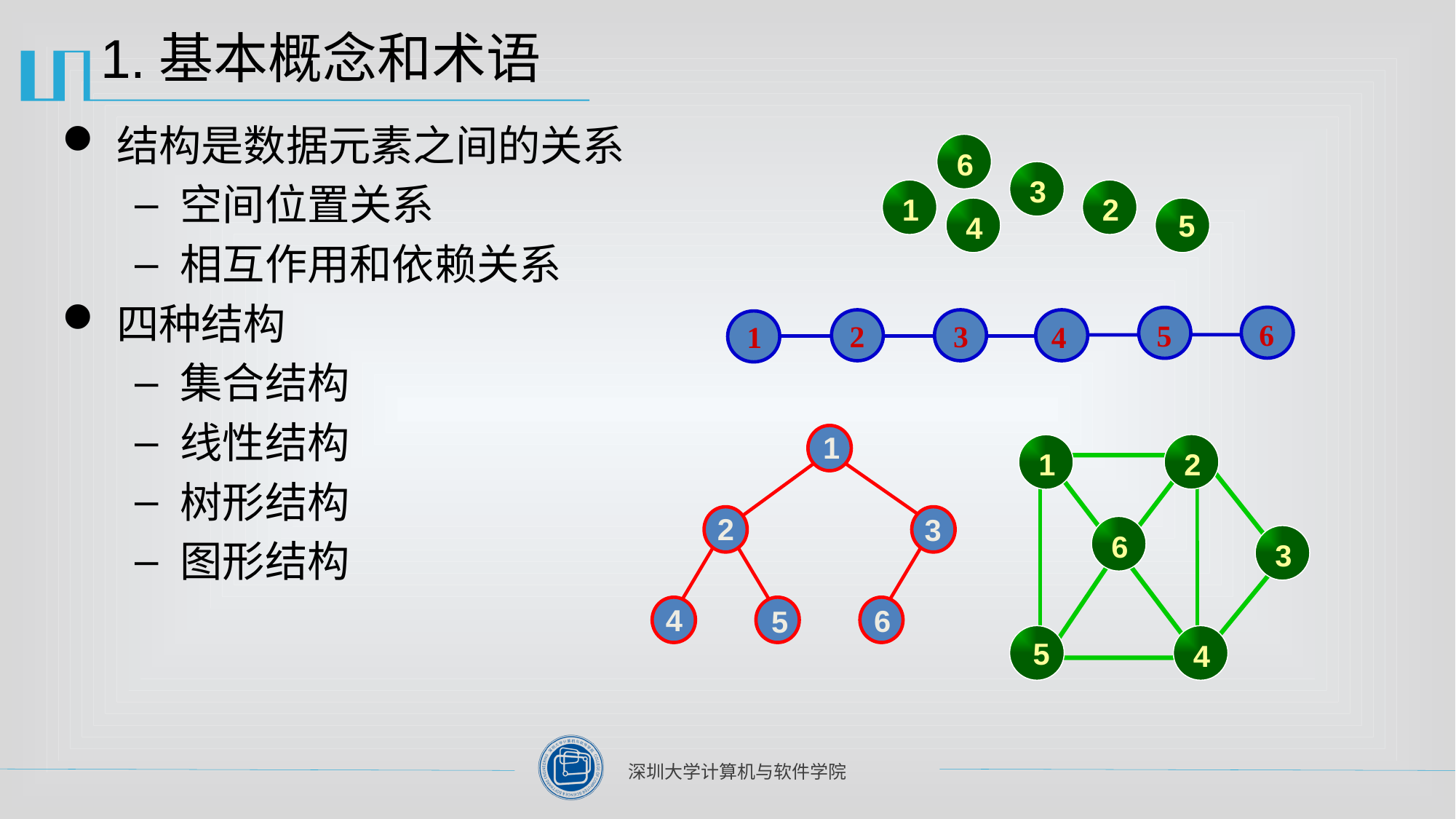

# 1.基本概念和术语
结构是数据元素之间的关系
空间位置关系
相互作用和依赖关系
四种结构
集合结构
线性结构
树形结构
图形结构

6

3

2
1

4

5

6
5
2
3
1
4

1

2
3

4
6
5

2

1

6

3

5

4

9